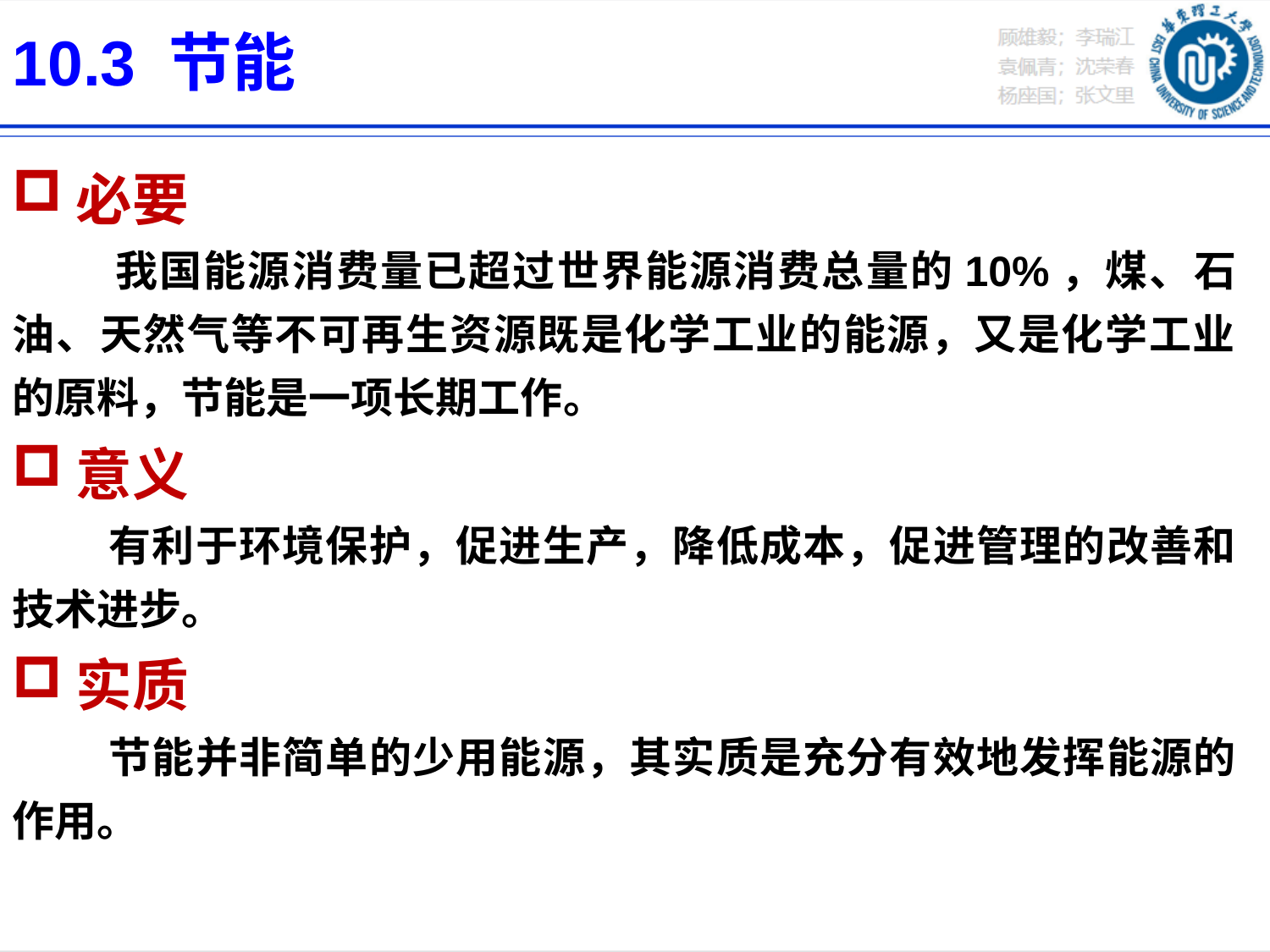

10.3 节能
必要
        我国能源消费量已超过世界能源消费总量的10%，煤、石油、天然气等不可再生资源既是化学工业的能源，又是化学工业的原料，节能是一项长期工作。
意义
        有利于环境保护，促进生产，降低成本，促进管理的改善和技术进步。
实质
        节能并非简单的少用能源，其实质是充分有效地发挥能源的作用。